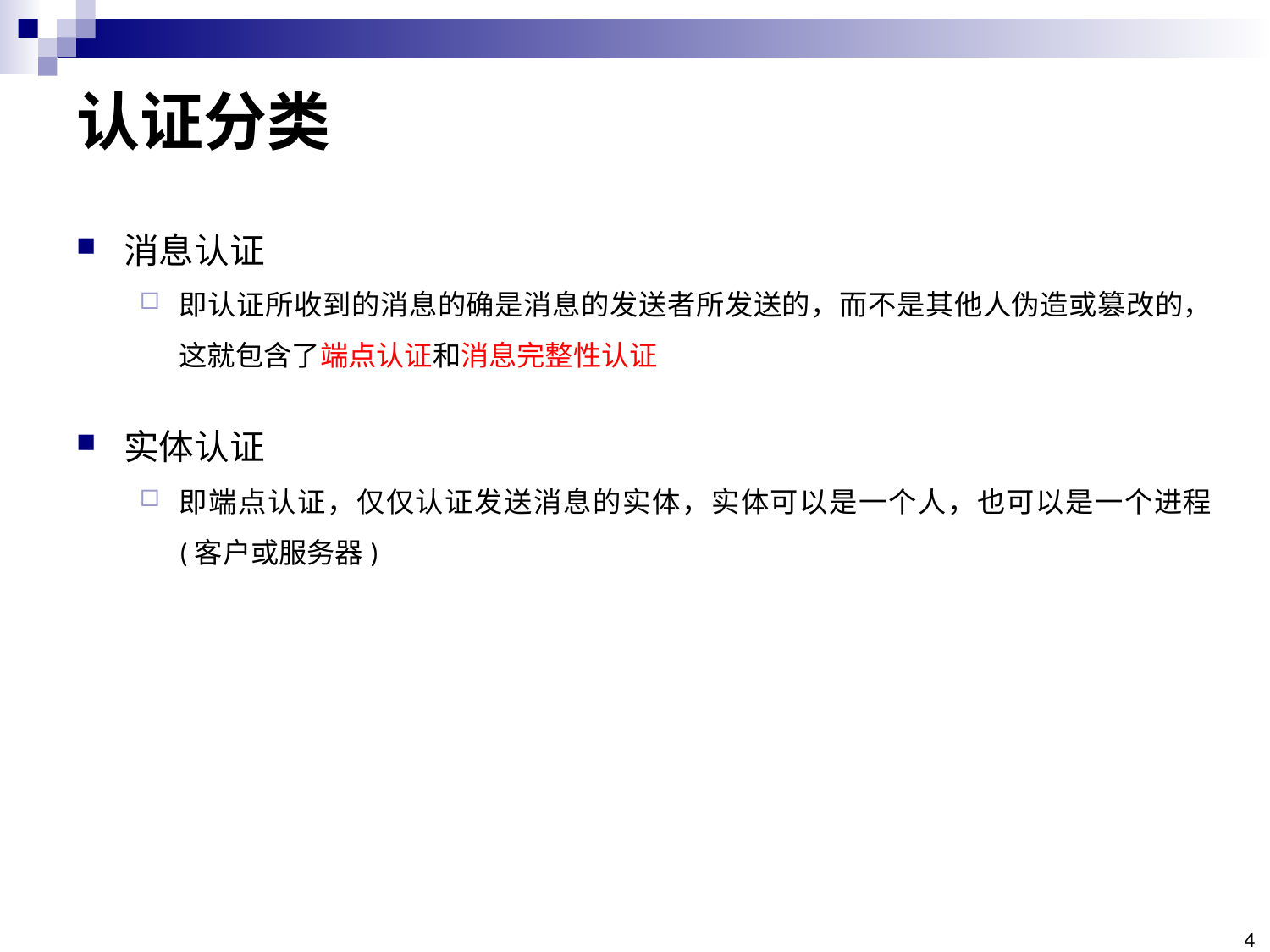

# 认证分类
消息认证
即认证所收到的消息的确是消息的发送者所发送的，而不是其他人伪造或篡改的，这就包含了端点认证和消息完整性认证
实体认证
即端点认证，仅仅认证发送消息的实体，实体可以是一个人，也可以是一个进程 (客户或服务器)
4